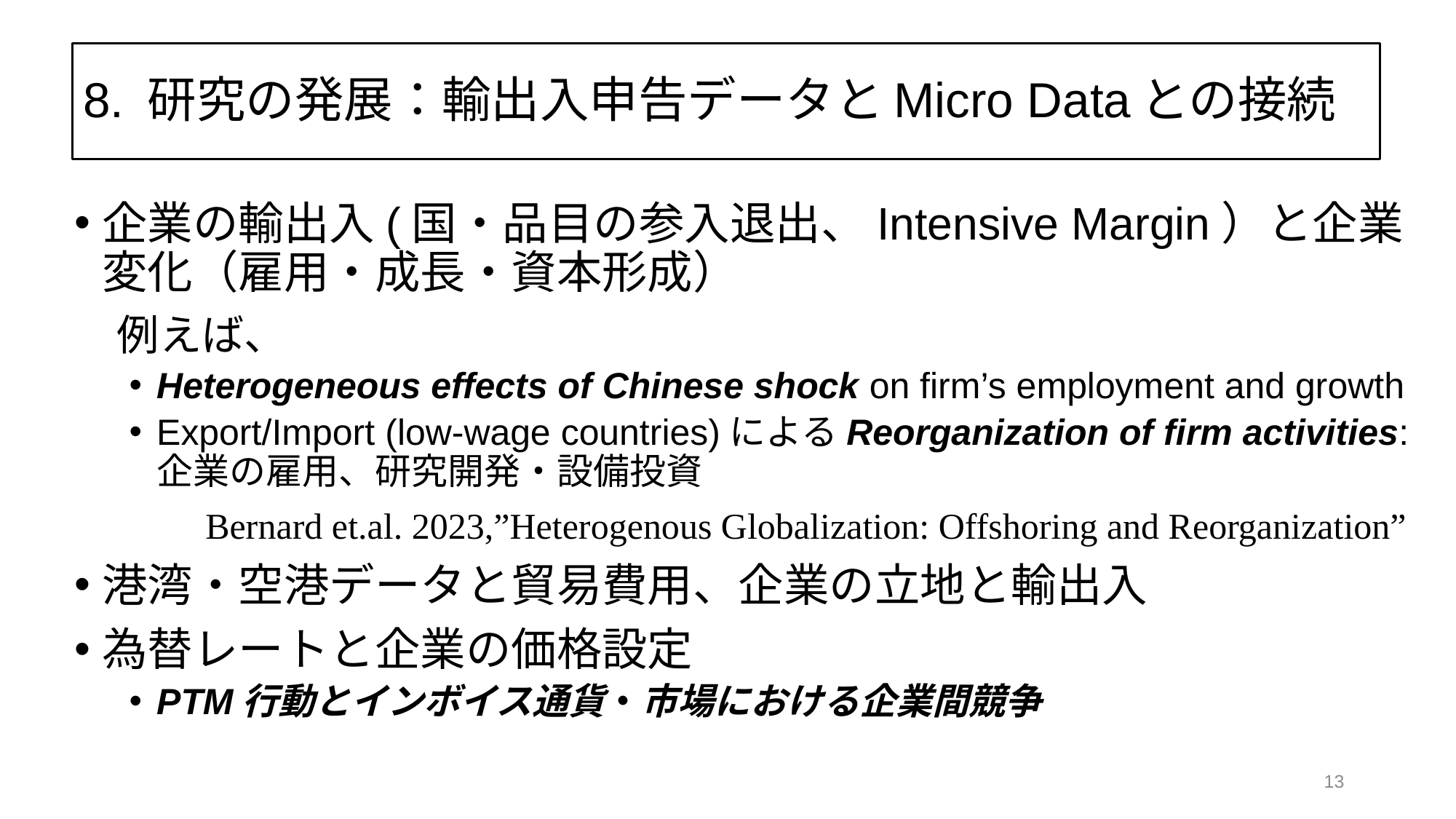

# 8. 研究の発展：輸出入申告データとMicro Dataとの接続
企業の輸出入(国・品目の参入退出、Intensive Margin）と企業変化（雇用・成長・資本形成）
　例えば、
Heterogeneous effects of Chinese shock on firm’s employment and growth
Export/Import (low-wage countries)によるReorganization of firm activities: 企業の雇用、研究開発・設備投資
　　      Bernard et.al. 2023,”Heterogenous Globalization: Offshoring and Reorganization”
港湾・空港データと貿易費用、企業の立地と輸出入
為替レートと企業の価格設定
PTM行動とインボイス通貨・市場における企業間競争
13